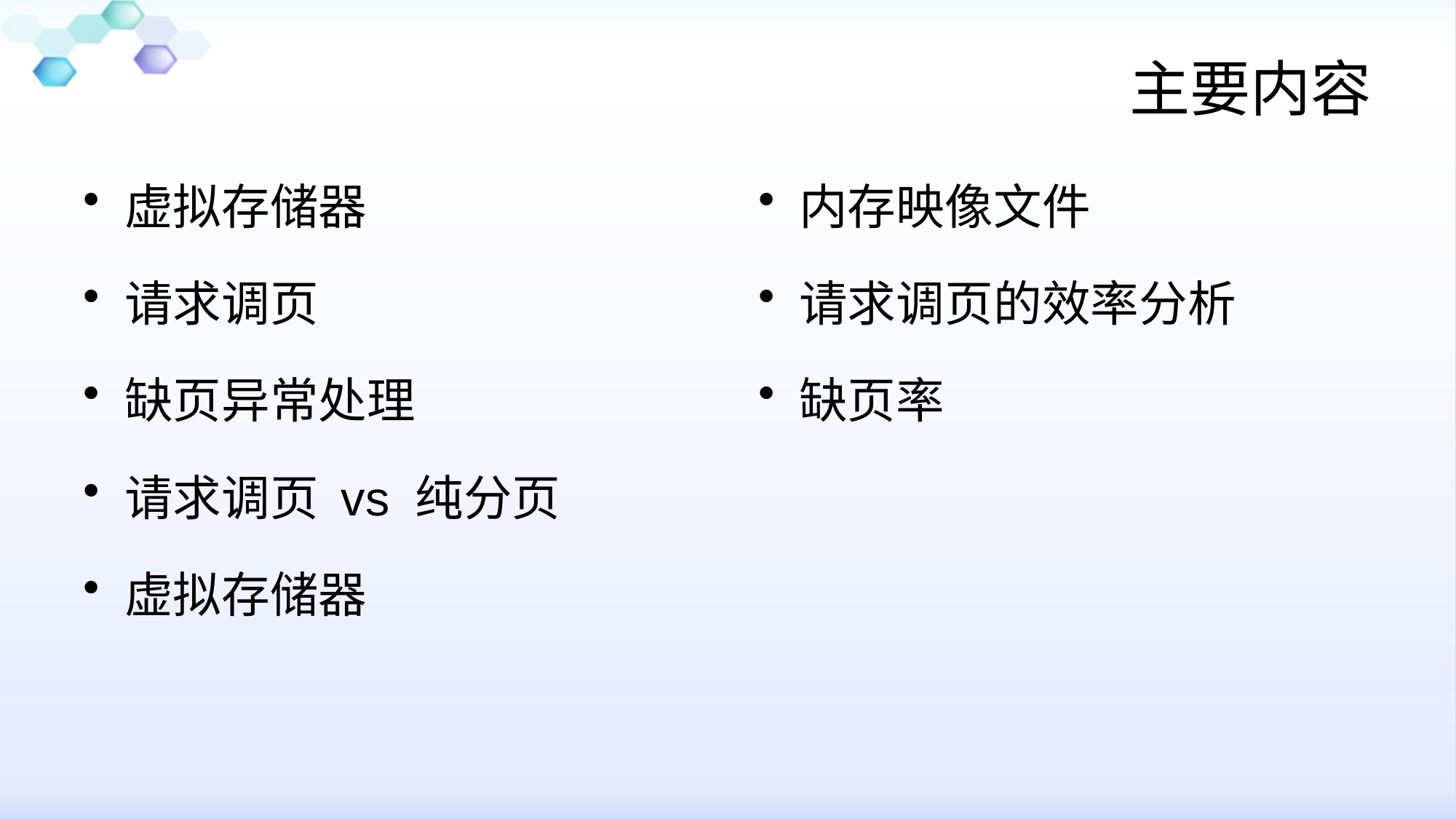

# 主要内容
虚拟存储器
请求调页
缺页异常处理
请求调页 vs 纯分页
虚拟存储器
内存映像文件
请求调页的效率分析
缺页率